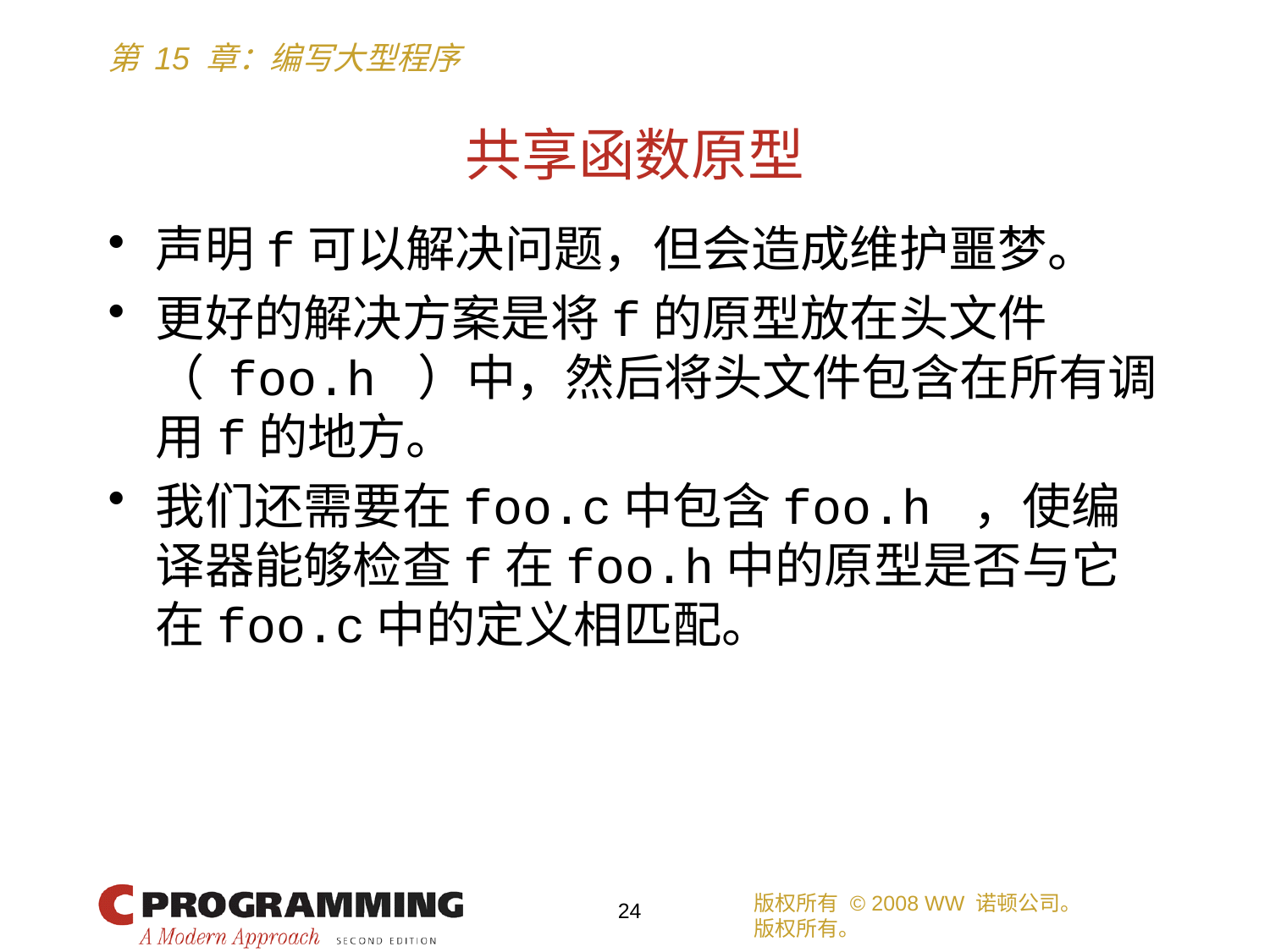

# 共享函数原型
声明f可以解决问题，但会造成维护噩梦。
更好的解决方案是将f的原型放在头文件（ foo.h ）中，然后将头文件包含在所有调用f的地方。
我们还需要在foo.c中包含foo.h ，使编译器能够检查f在foo.h中的原型是否与它在foo.c中的定义相匹配。
版权所有 © 2008 WW 诺顿公司。
版权所有。
24